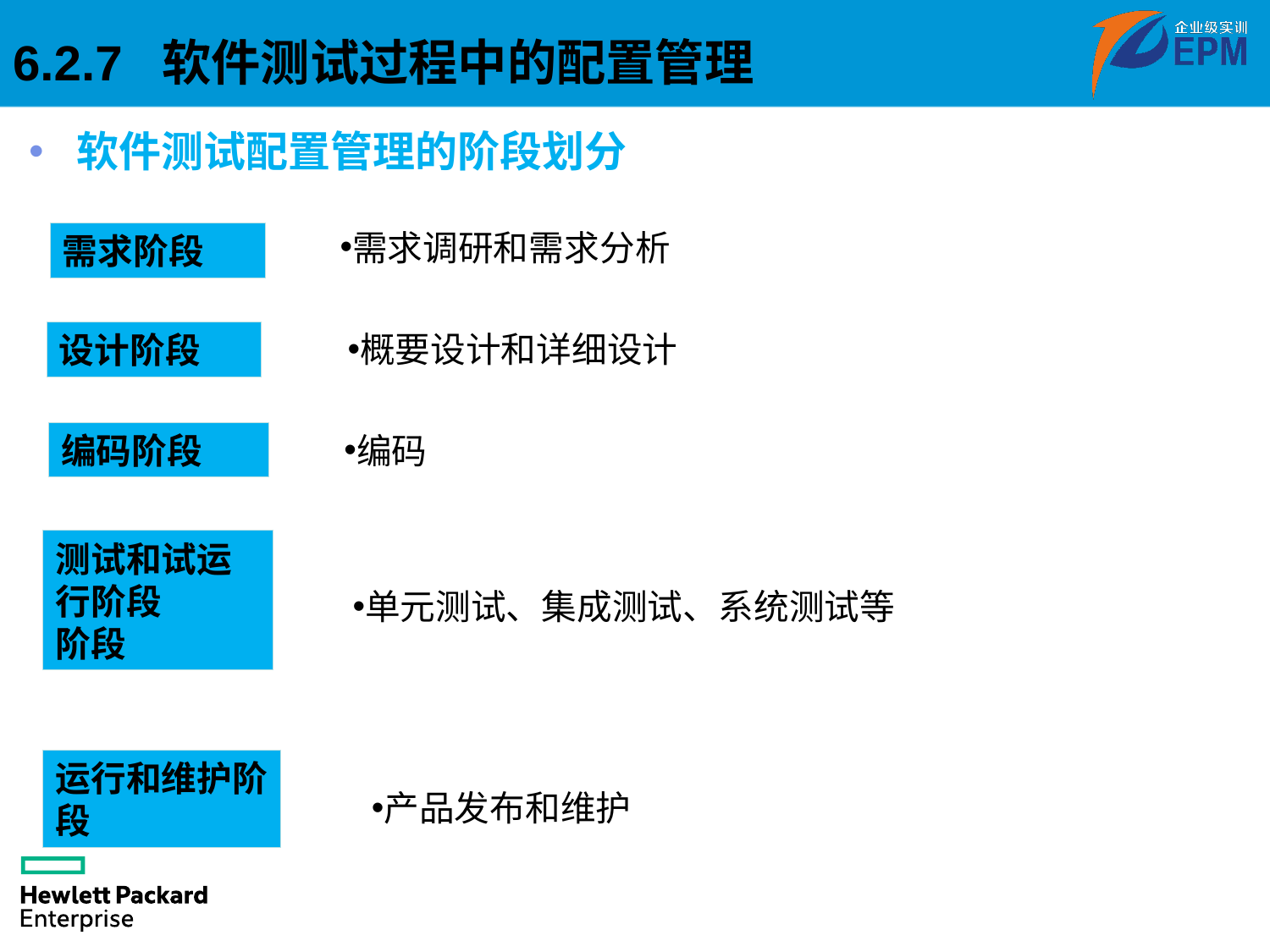

6.2.7  软件测试过程中的配置管理
软件测试配置管理的阶段划分

需求调研和需求分析
需求阶段
概要设计和详细设计
设计阶段
编码阶段
编码
测试和试运行阶段
阶段
单元测试、集成测试、系统测试等
运行和维护阶段
产品发布和维护